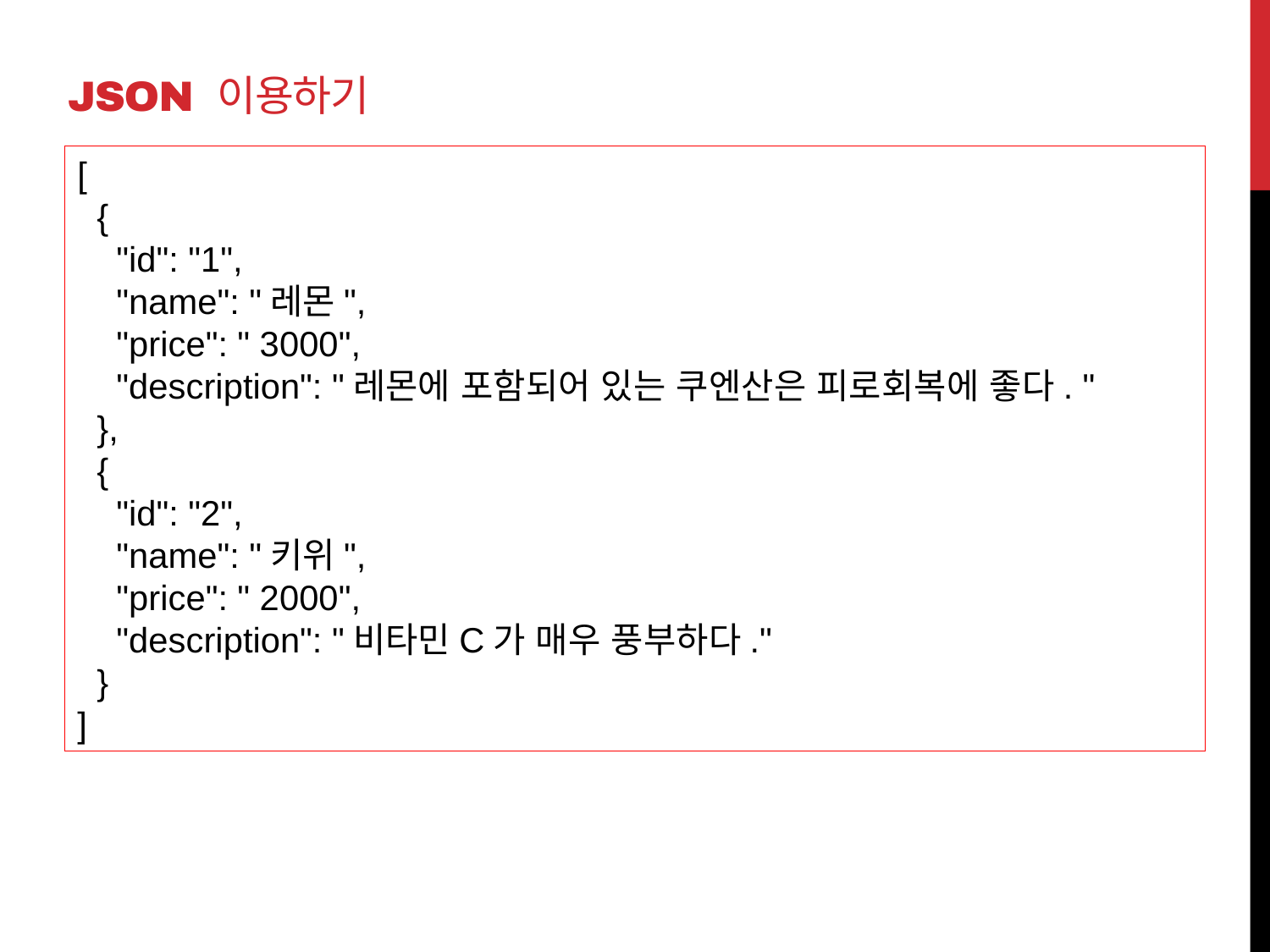

# JSON 이용하기
[
  {
    "id": "1",
    "name": "레몬",
    "price": " 3000",
    "description": "레몬에 포함되어 있는 쿠엔산은 피로회복에 좋다. "
  },
  {
    "id": "2",
    "name": "키위",
    "price": " 2000",
    "description": "비타민C가 매우 풍부하다."
  }
]